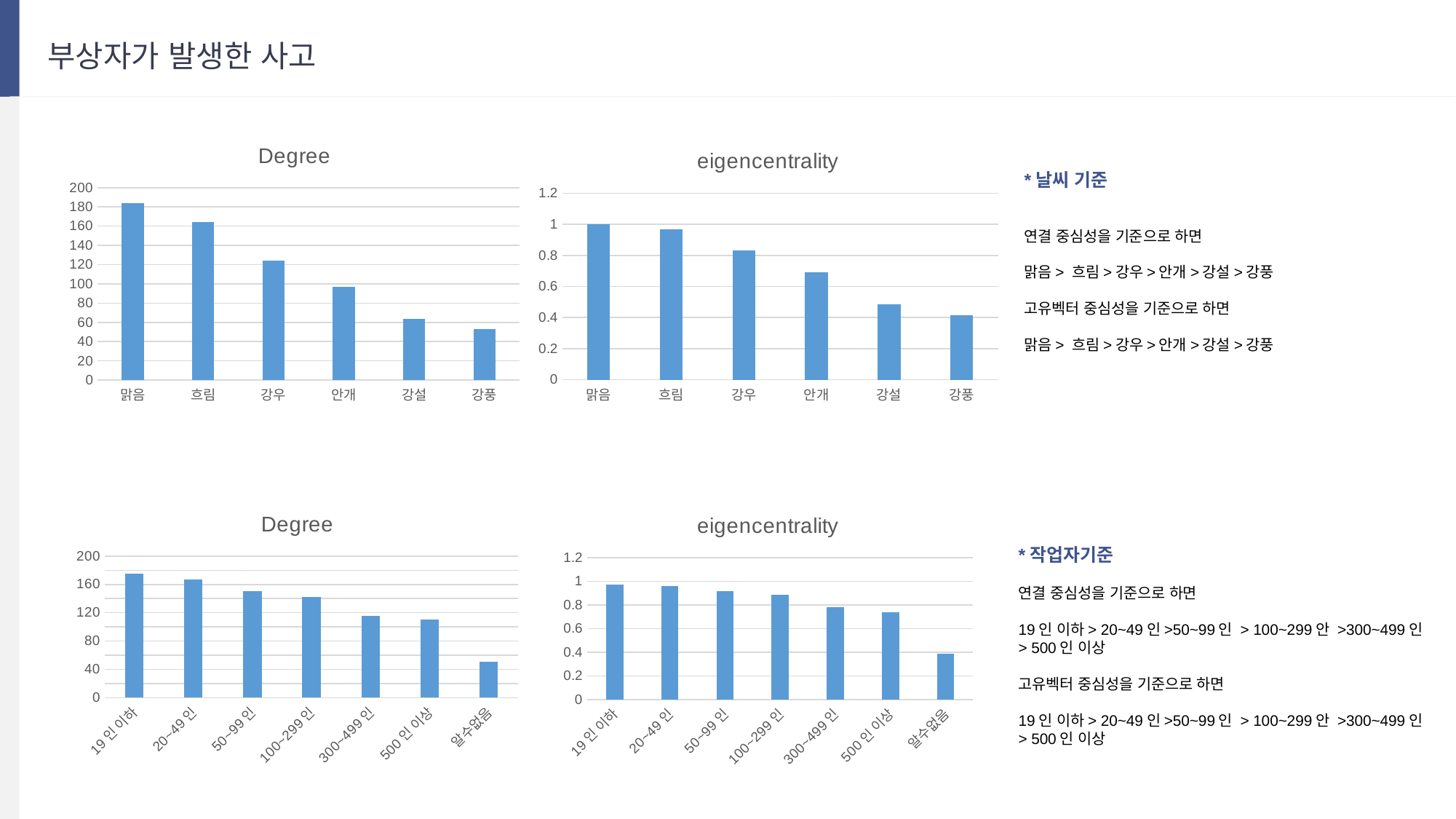

부상자가 발생한 사고

### Chart:

| Category | Degree |
|---|---|
| 맑음 | 184.0 |
| 흐림 | 164.0 |
| 강우 | 124.0 |
| 안개 | 97.0 |
| 강설 | 64.0 |
| 강풍 | 53.0 |

### Chart:

| Category | eigencentrality |
|---|---|
| 맑음 | 1.0 |
| 흐림 | 0.965884 |
| 강우 | 0.830901 |
| 안개 | 0.692337 |
| 강설 | 0.483515 |
| 강풍 | 0.416997 |
*날씨 기준

연결 중심성을 기준으로 하면

맑음> 흐림>강우>안개>강설>강풍

고유벡터 중심성을 기준으로 하면

맑음> 흐림>강우>안개>강설>강풍

### Chart:

| Category | Degree |
|---|---|
| 19인 이하 | 175.0 |
| 20~49인 | 167.0 |
| 50~99인 | 151.0 |
| 100~299인 | 142.0 |
| 300~499인 | 116.0 |
| 500인 이상 | 110.0 |
| 알수없음 | 51.0 |

### Chart:

| Category | eigencentrality |
|---|---|
| 19인 이하 | 0.971808 |
| 20~49인 | 0.959582 |
| 50~99인 | 0.917325 |
| 100~299인 | 0.88829 |
| 300~499인 | 0.781798 |
| 500인 이상 | 0.739187 |
| 알수없음 | 0.390225 |
*작업자기준

연결 중심성을 기준으로 하면

19인 이하> 20~49인>50~99인 > 100~299안 >300~499인
> 500인 이상

고유벡터 중심성을 기준으로 하면

19인 이하> 20~49인>50~99인 > 100~299안 >300~499인
> 500인 이상